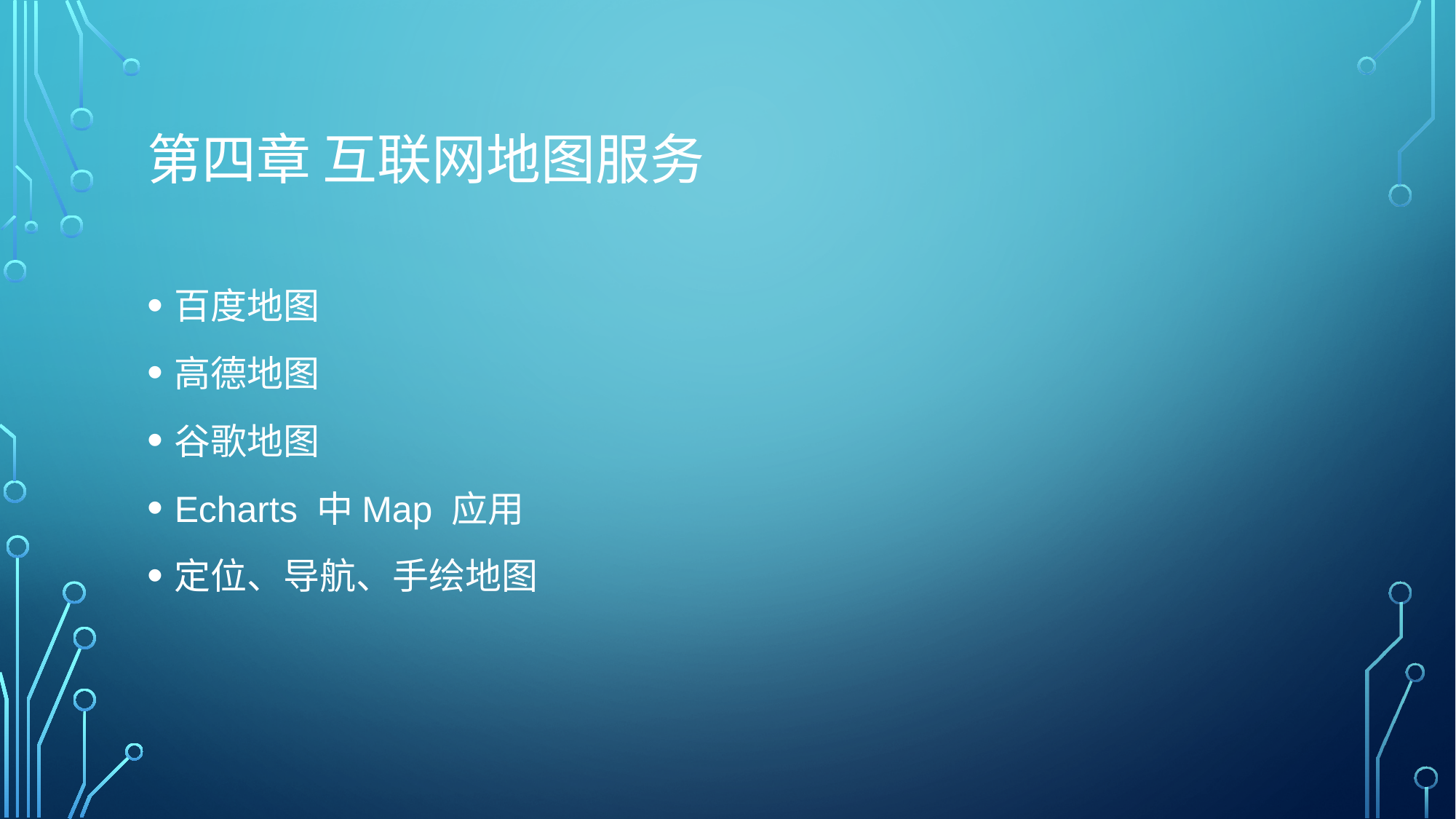

# 第四章 互联网地图服务
百度地图
高德地图
谷歌地图
Echarts 中Map 应用
定位、导航、手绘地图